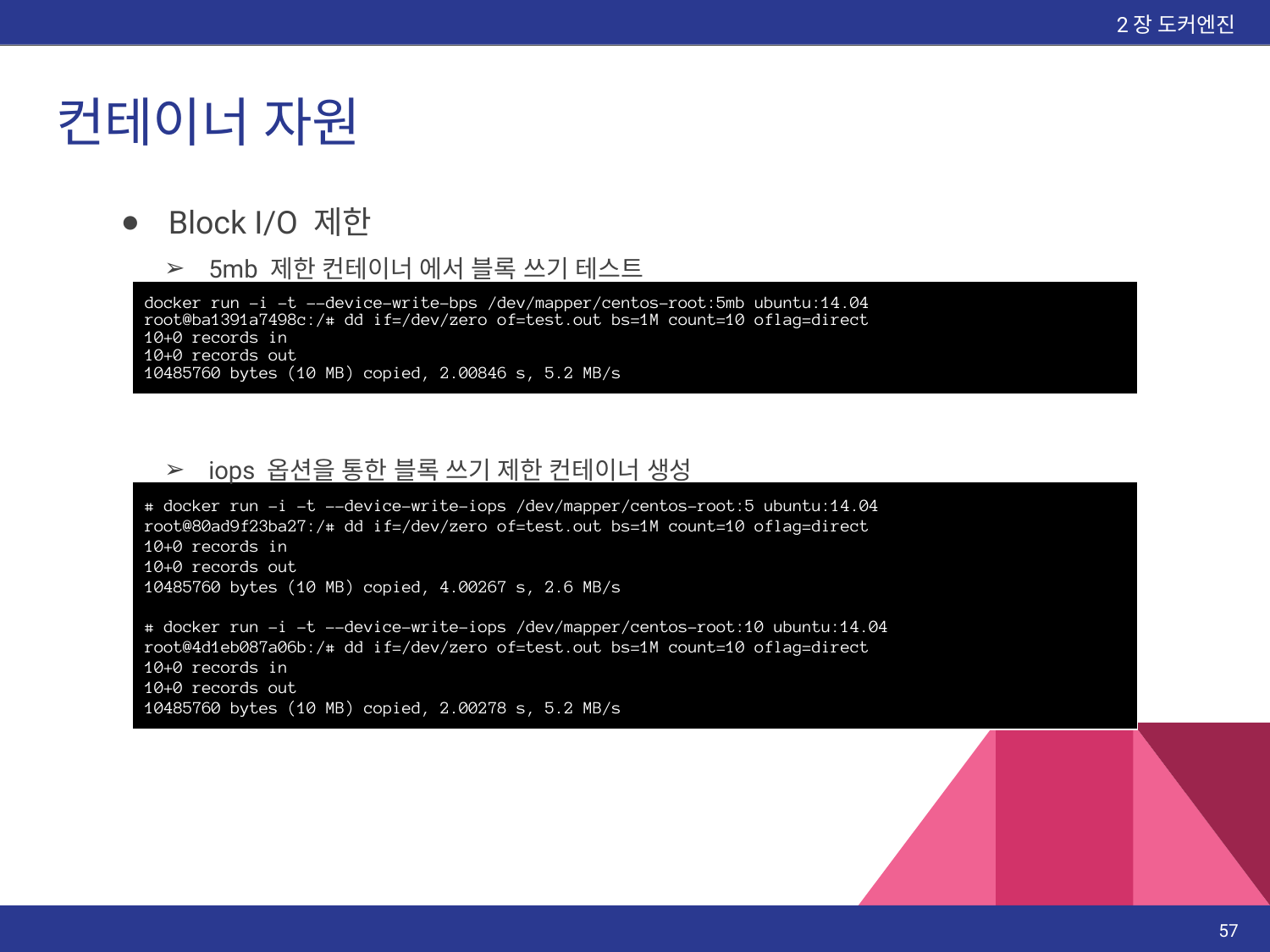

2장 도커엔진
# 컨테이너 자원
Block I/O 제한
5mb 제한 컨테이너 에서 블록 쓰기 테스트

| docker run -i -t --device-write-bps /dev/mapper/centos-root:5mb ubuntu:14.04 root@ba1391a7498c:/# dd if=/dev/zero of=test.out bs=1M count=10 oflag=direct 10+0 records in 10+0 records out 10485760 bytes (10 MB) copied, 2.00846 s, 5.2 MB/s |
| --- |
iops 옵션을 통한 블록 쓰기 제한 컨테이너 생성

| # docker run -i -t --device-write-iops /dev/mapper/centos-root:5 ubuntu:14.04 root@80ad9f23ba27:/# dd if=/dev/zero of=test.out bs=1M count=10 oflag=direct 10+0 records in 10+0 records out 10485760 bytes (10 MB) copied, 4.00267 s, 2.6 MB/s # docker run -i -t --device-write-iops /dev/mapper/centos-root:10 ubuntu:14.04 root@4d1eb087a06b:/# dd if=/dev/zero of=test.out bs=1M count=10 oflag=direct 10+0 records in 10+0 records out 10485760 bytes (10 MB) copied, 2.00278 s, 5.2 MB/s |
| --- |
57